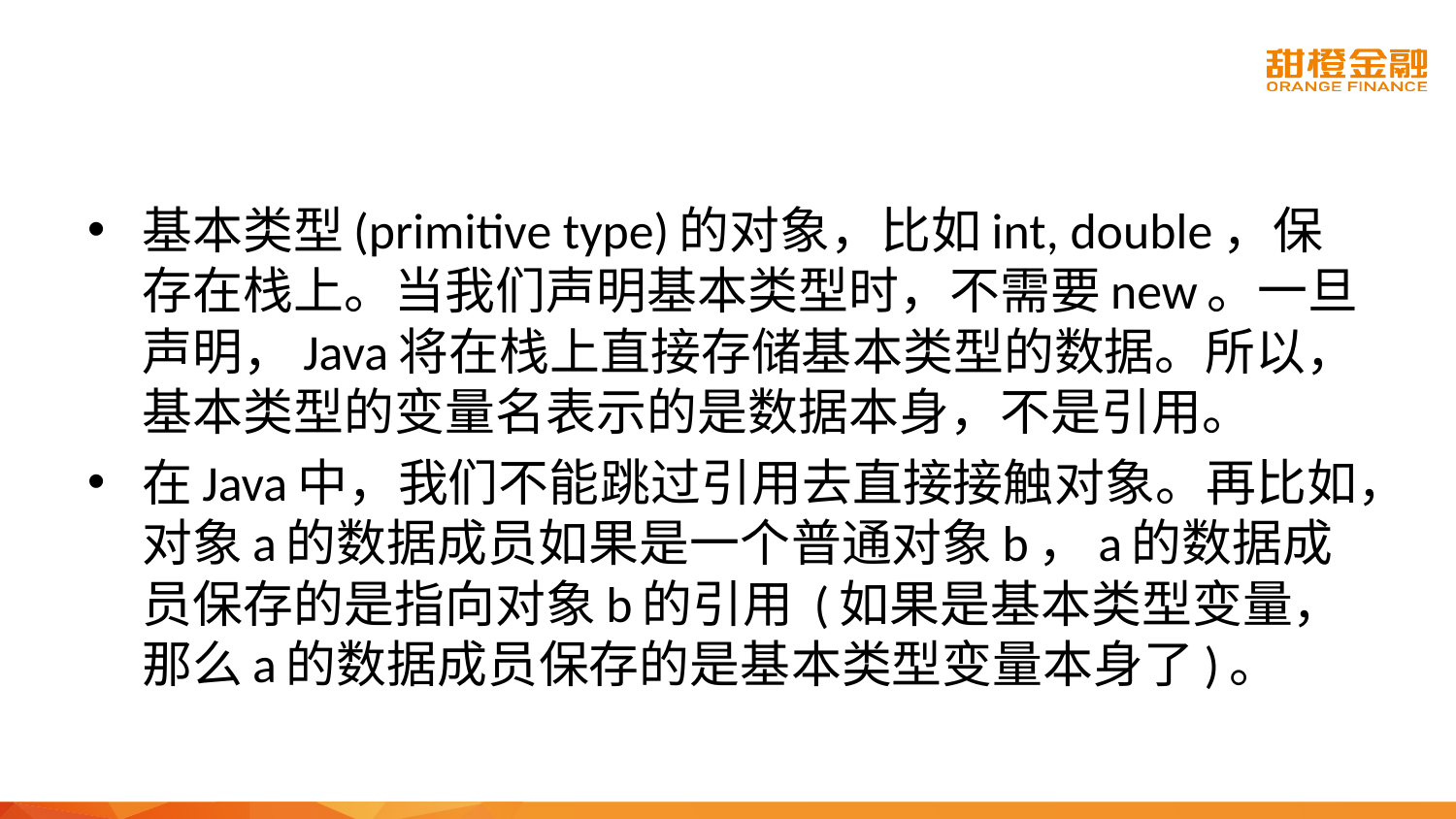

#
基本类型(primitive type)的对象，比如int, double，保存在栈上。当我们声明基本类型时，不需要new。一旦声明，Java将在栈上直接存储基本类型的数据。所以，基本类型的变量名表示的是数据本身，不是引用。
在Java中，我们不能跳过引用去直接接触对象。再比如，对象a的数据成员如果是一个普通对象b，a的数据成员保存的是指向对象b的引用 (如果是基本类型变量，那么a的数据成员保存的是基本类型变量本身了)。